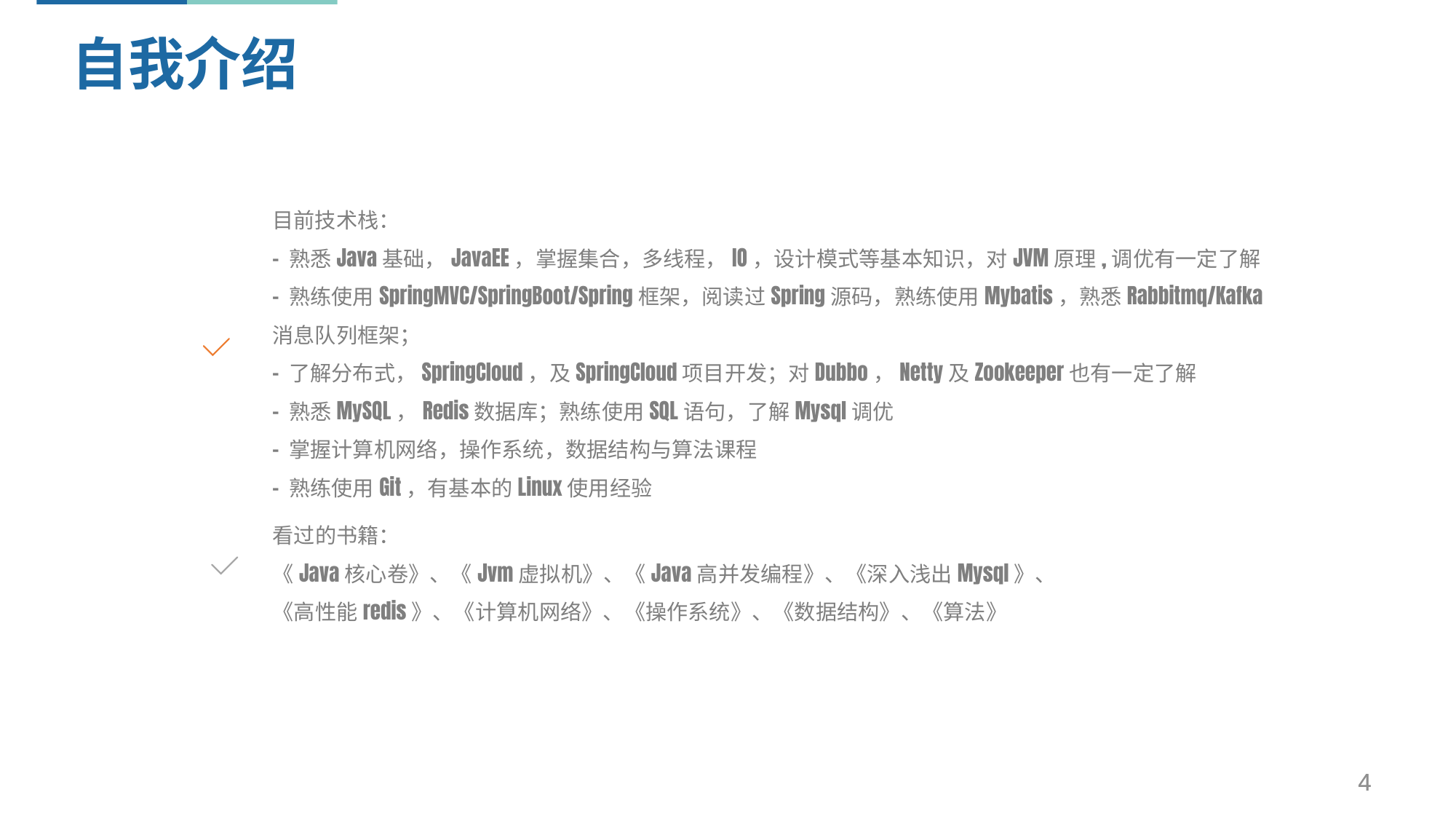

自我介绍
目前技术栈：
- 熟悉Java基础，JavaEE，掌握集合，多线程，IO，设计模式等基本知识，对JVM原理,调优有一定了解
- 熟练使用SpringMVC/SpringBoot/Spring框架，阅读过Spring源码，熟练使用Mybatis，熟悉Rabbitmq/Kafka消息队列框架；
- 了解分布式，SpringCloud，及SpringCloud项目开发；对Dubbo，Netty及Zookeeper也有一定了解
- 熟悉MySQL，Redis数据库；熟练使用SQL语句，了解Mysql调优
- 掌握计算机网络，操作系统，数据结构与算法课程
- 熟练使用Git，有基本的Linux使用经验

看过的书籍：
《Java核心卷》、《Jvm虚拟机》、《Java高并发编程》、《深入浅出Mysql》、
《高性能redis》、《计算机网络》、《操作系统》、《数据结构》、《算法》

4
4